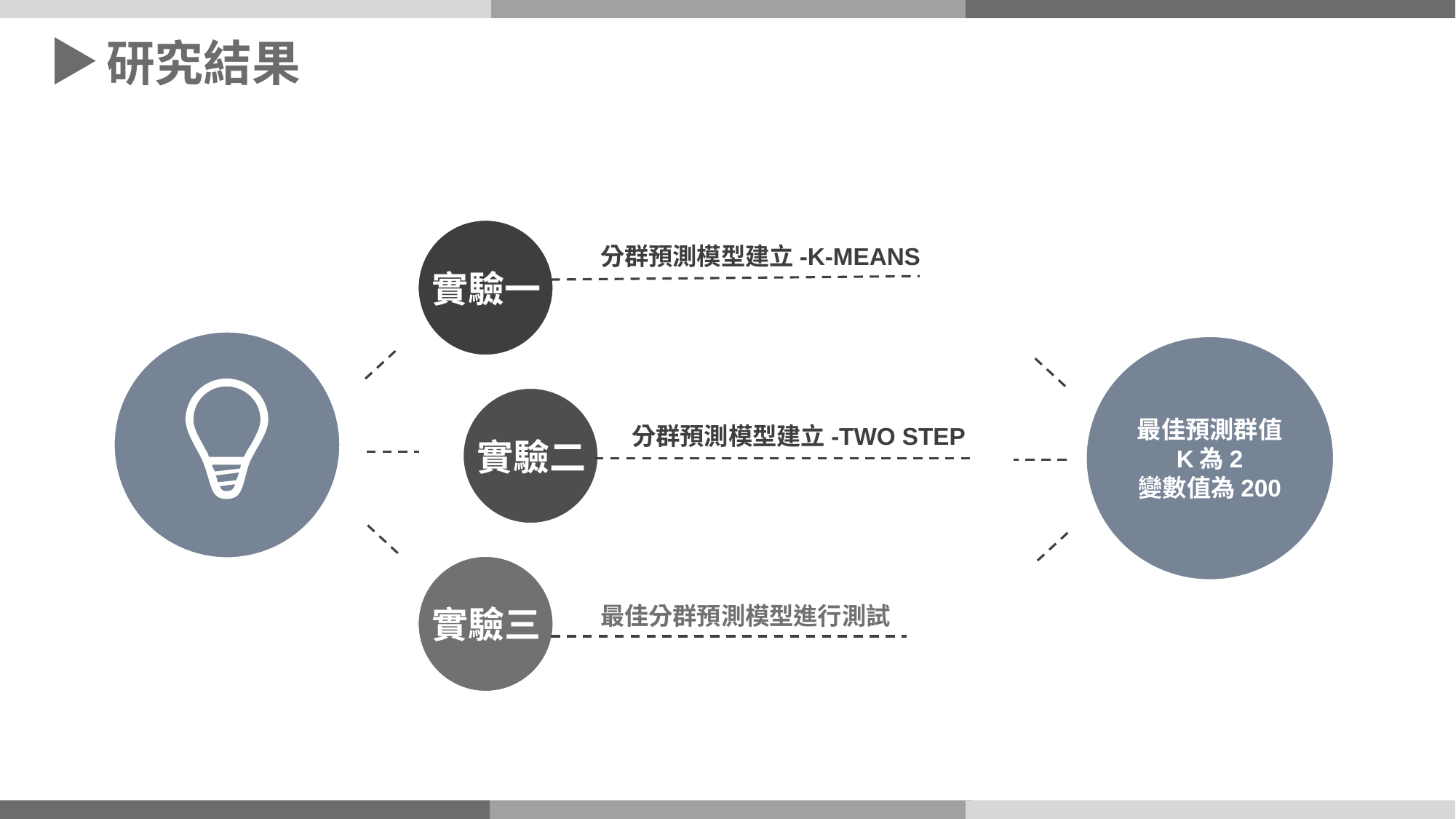

研究結果

實驗一
分群預測模型建立-K-MEANS

實驗二
分群預測模型建立-TWO STEP
實驗三
最佳分群預測模型進行測試
最佳預測群值
K為2
變數值為200